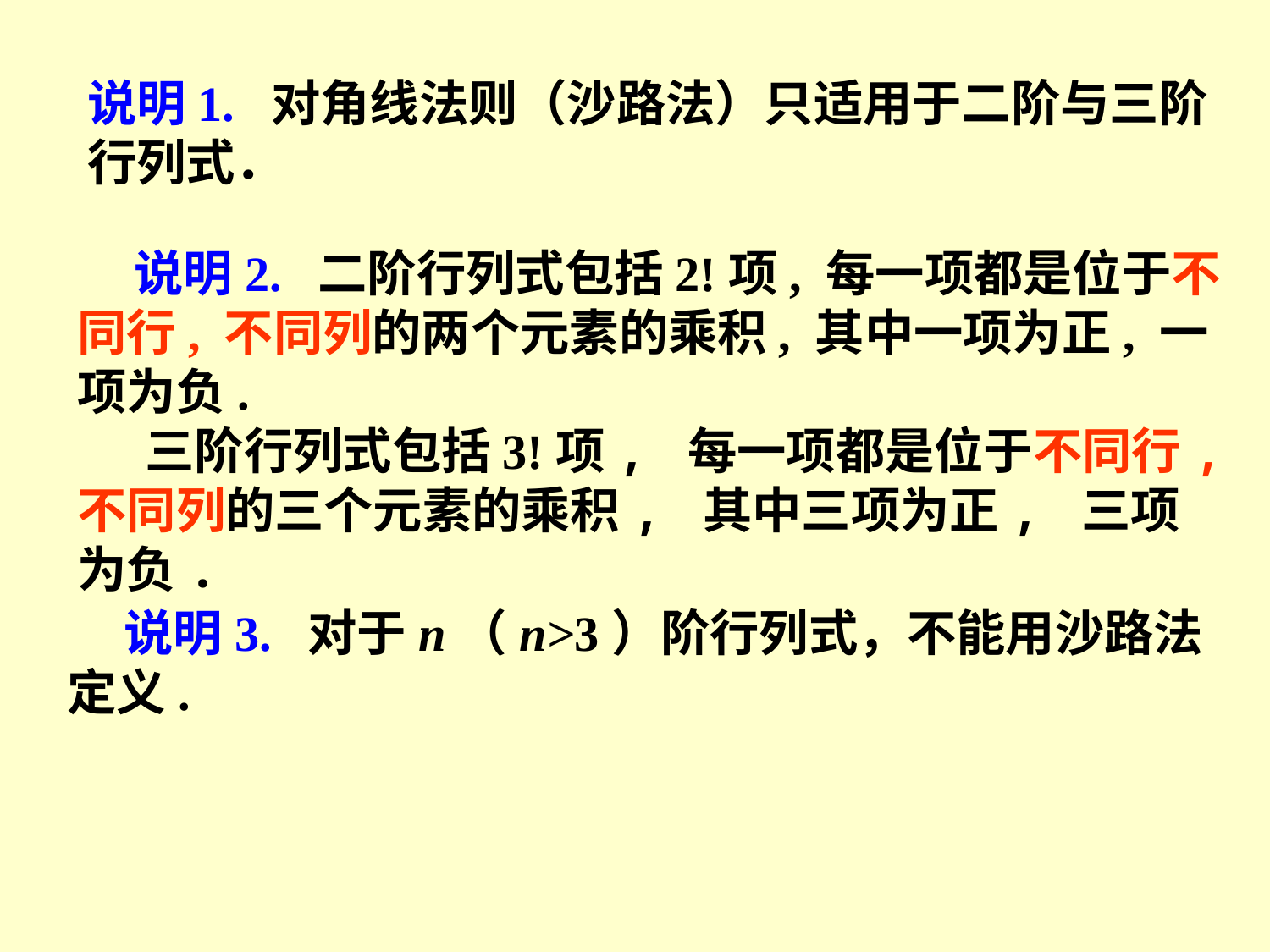

说明1.  对角线法则（沙路法）只适用于二阶与三阶行列式．
    说明2.  二阶行列式包括2!项, 每一项都是位于不同行, 不同列的两个元素的乘积, 其中一项为正, 一项为负.
     三阶行列式包括3!项, 每一项都是位于不同行, 不同列的三个元素的乘积, 其中三项为正, 三项为负.
    说明3.  对于n（n>3）阶行列式，不能用沙路法定义.